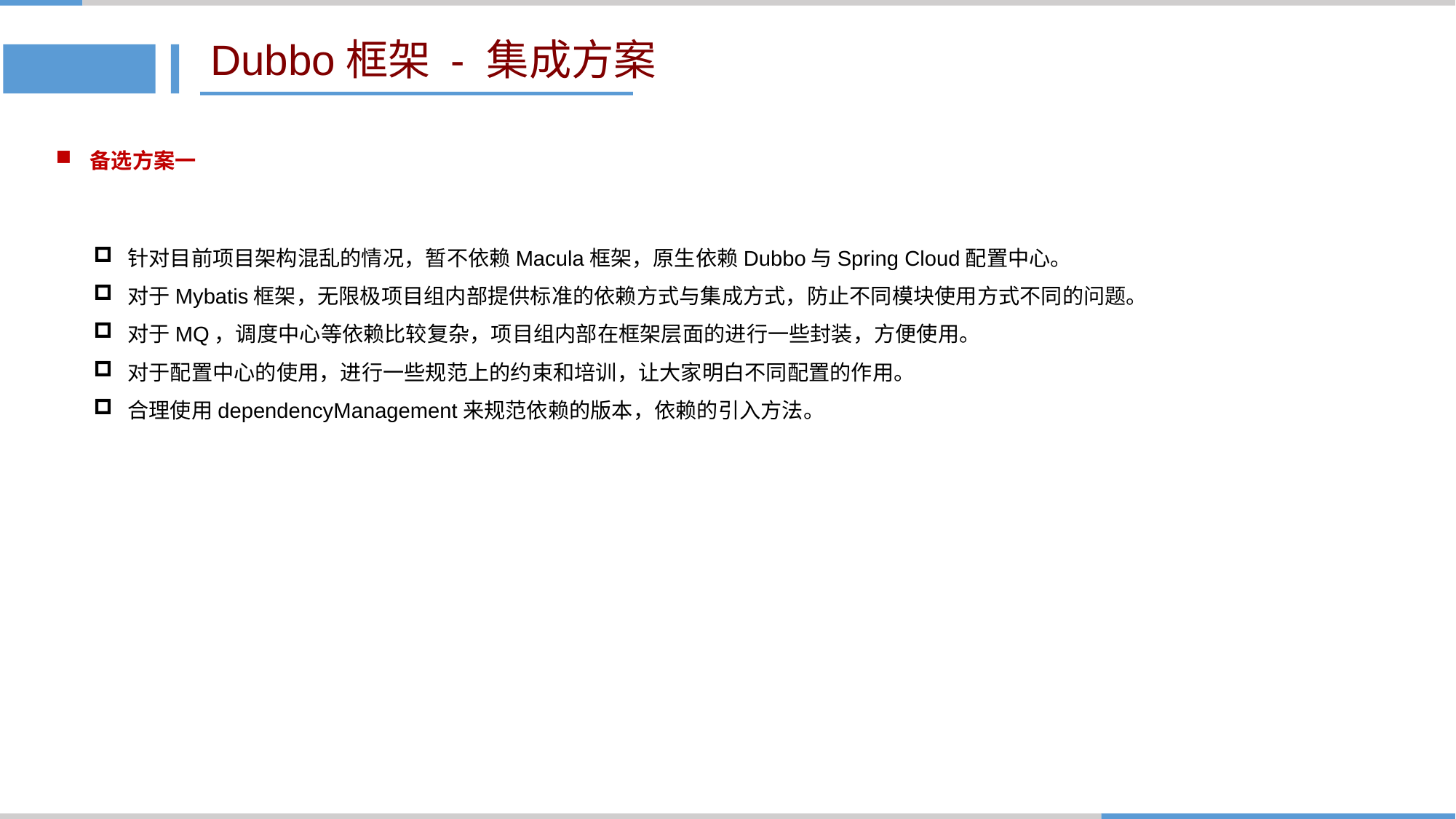

# Dubbo框架 - 集成方案

备选方案一
针对目前项目架构混乱的情况，暂不依赖Macula框架，原生依赖Dubbo与Spring Cloud配置中心。
对于Mybatis框架，无限极项目组内部提供标准的依赖方式与集成方式，防止不同模块使用方式不同的问题。
对于MQ，调度中心等依赖比较复杂，项目组内部在框架层面的进行一些封装，方便使用。
对于配置中心的使用，进行一些规范上的约束和培训，让大家明白不同配置的作用。
合理使用dependencyManagement来规范依赖的版本，依赖的引入方法。